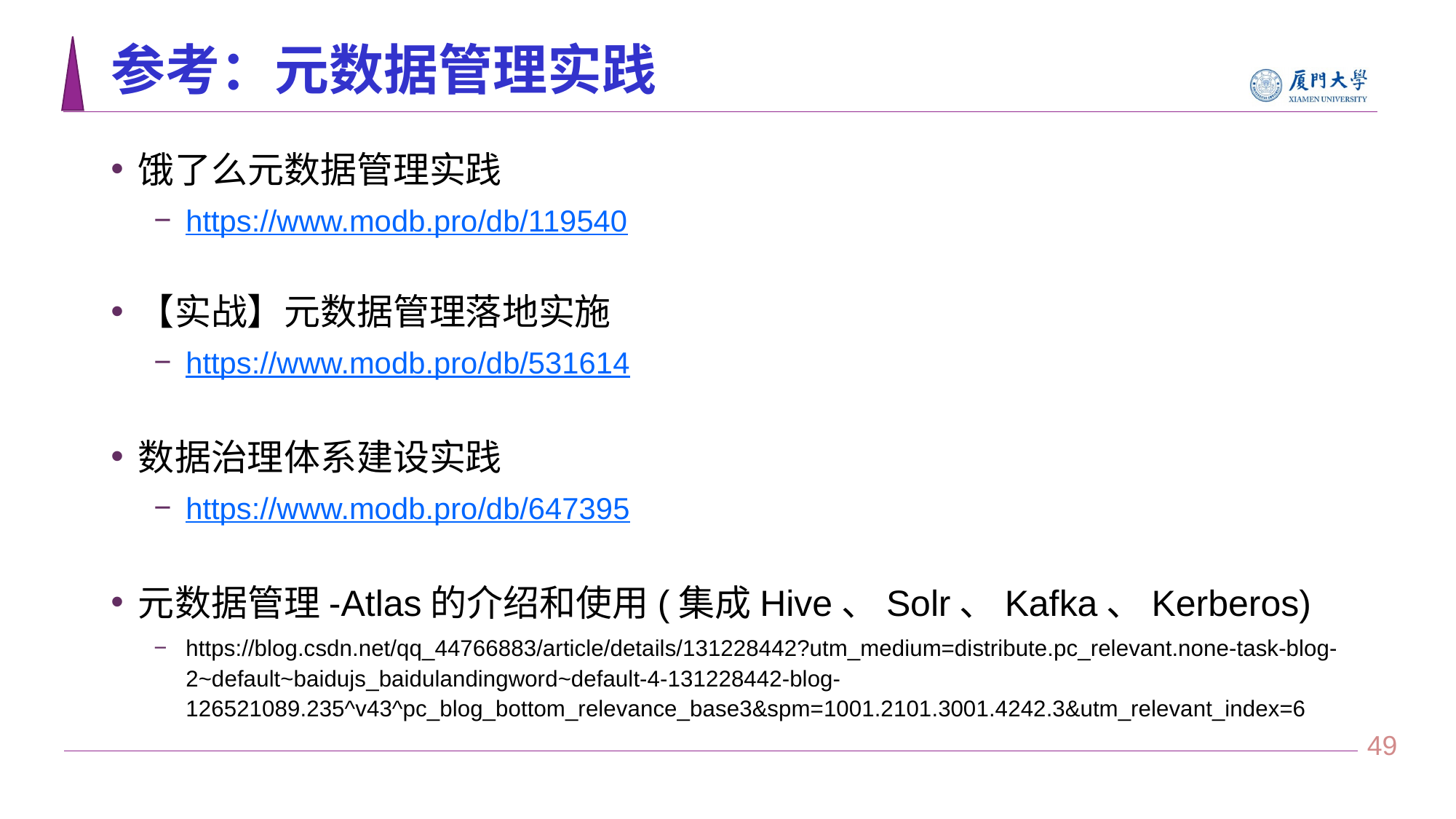

# 参考：元数据管理实践
饿了么元数据管理实践
https://www.modb.pro/db/119540

【实战】元数据管理落地实施
https://www.modb.pro/db/531614

数据治理体系建设实践
https://www.modb.pro/db/647395

元数据管理-Atlas的介绍和使用(集成Hive、Solr、Kafka、Kerberos)
https://blog.csdn.net/qq_44766883/article/details/131228442?utm_medium=distribute.pc_relevant.none-task-blog-2~default~baidujs_baidulandingword~default-4-131228442-blog-126521089.235^v43^pc_blog_bottom_relevance_base3&spm=1001.2101.3001.4242.3&utm_relevant_index=6
49